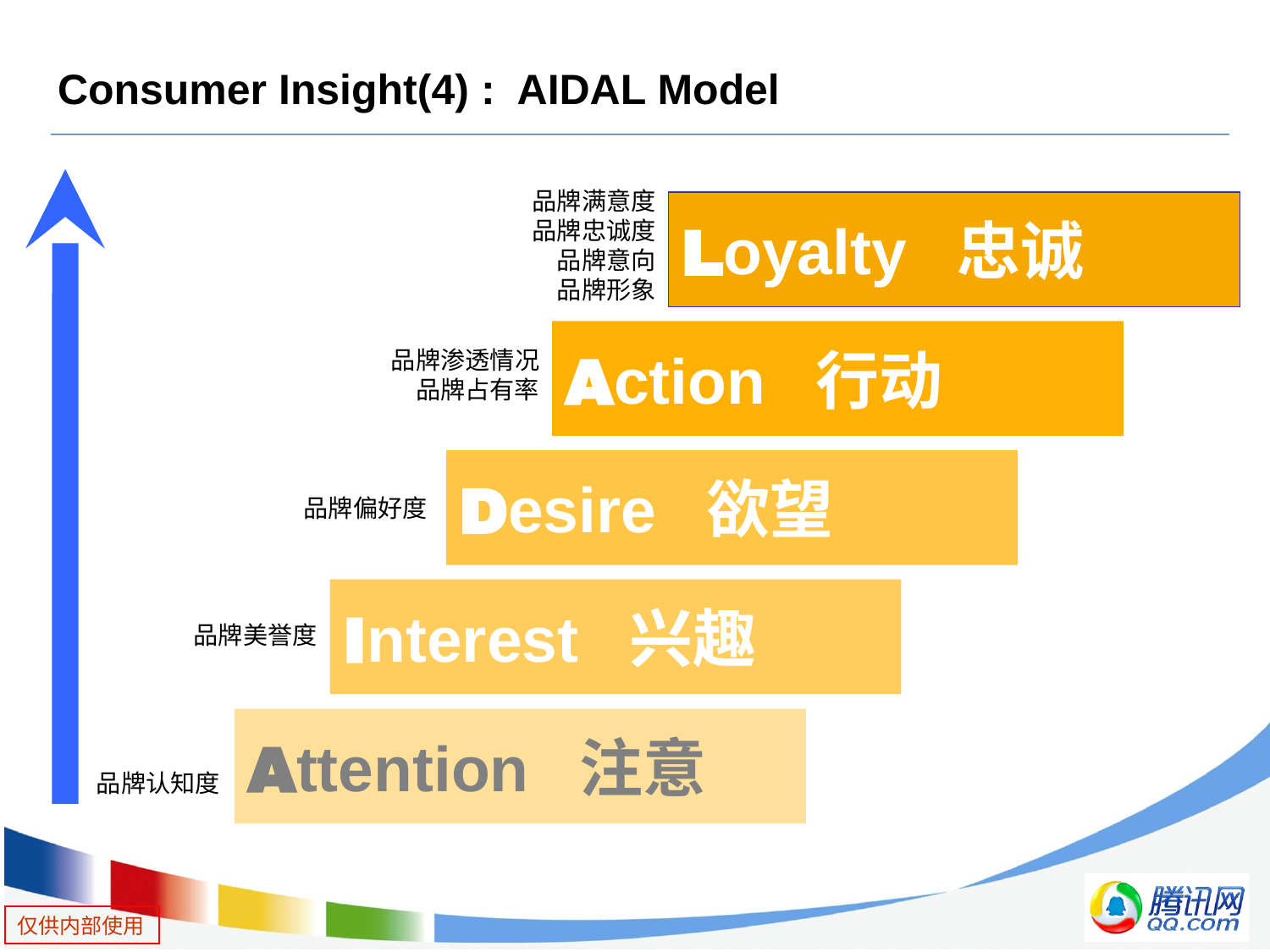

# Consumer Insight(4) :  AIDAL Model

品牌满意度
品牌忠诚度
品牌意向
品牌形象
Loyalty  忠诚
Action  行动
品牌渗透情况
品牌占有率
Desire  欲望
品牌偏好度
Interest  兴趣
品牌美誉度
Attention  注意
 品牌认知度